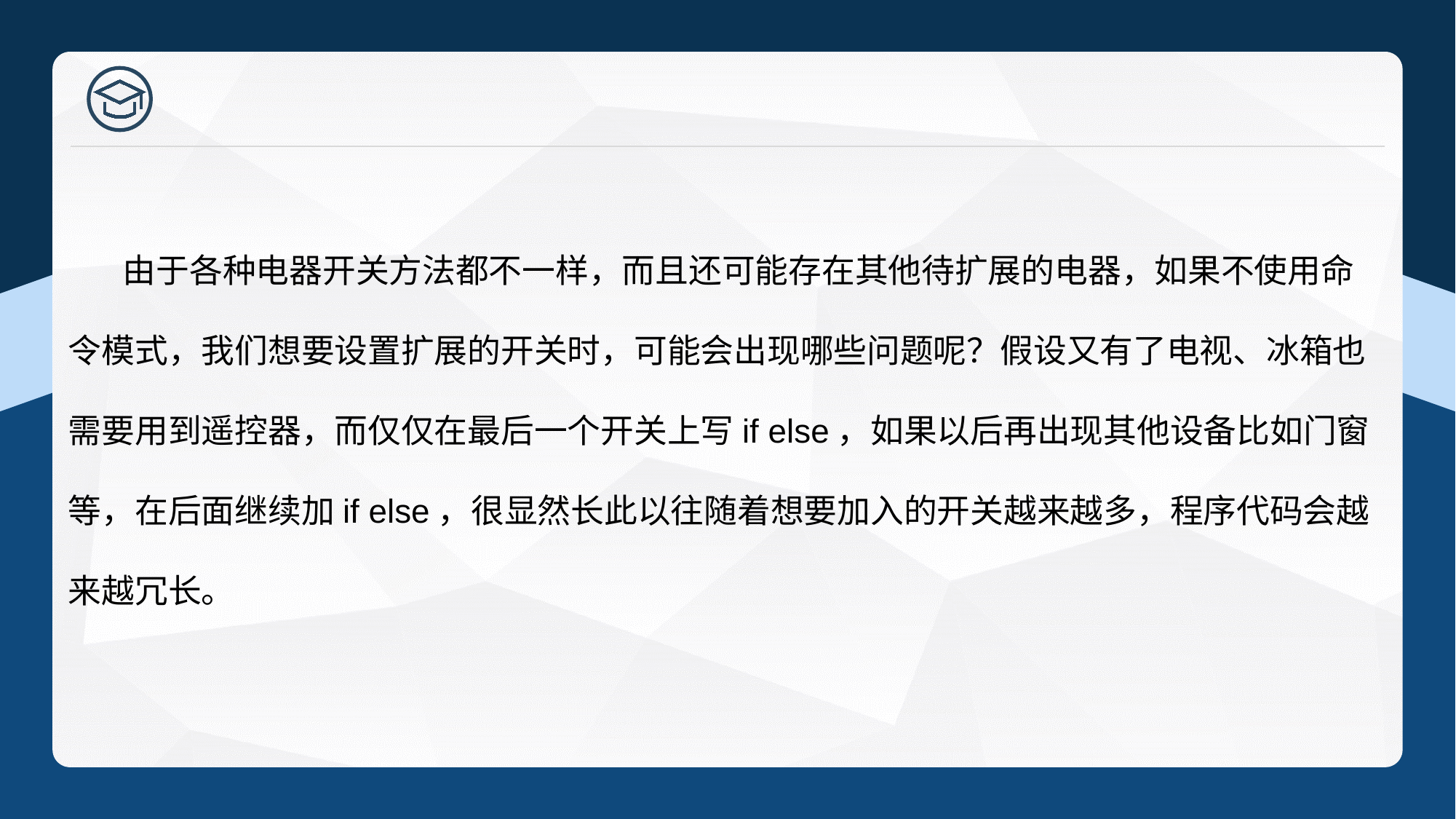

由于各种电器开关方法都不一样，而且还可能存在其他待扩展的电器，如果不使用命令模式，我们想要设置扩展的开关时，可能会出现哪些问题呢？假设又有了电视、冰箱也需要用到遥控器，而仅仅在最后一个开关上写if else，如果以后再出现其他设备比如门窗等，在后面继续加if else，很显然长此以往随着想要加入的开关越来越多，程序代码会越来越冗长。